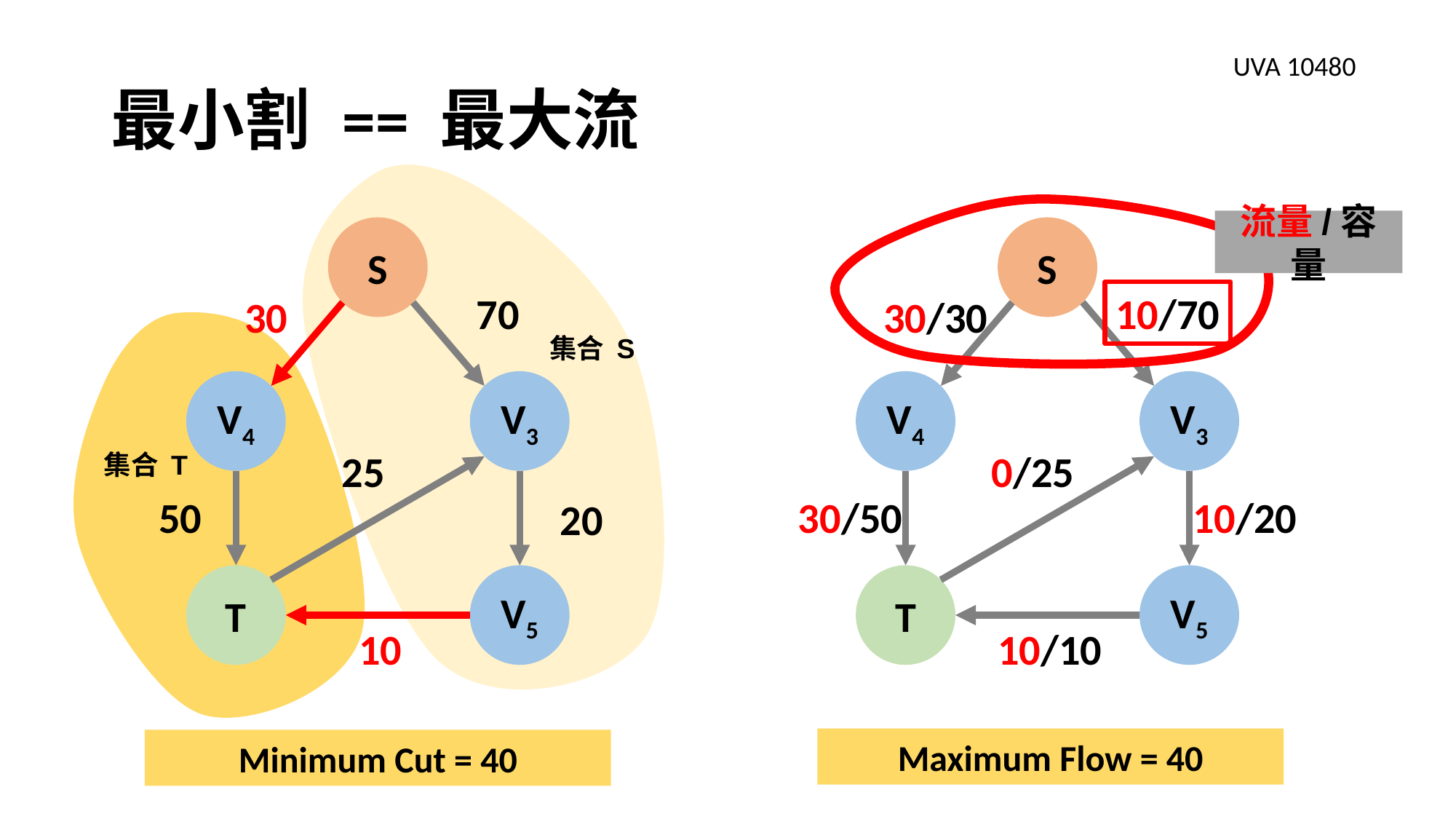

# 最小割 == 最大流
UVA 10480

流量/容量
S
S

70
10/70
30
30/30
集合 S
V4
V3
V4
V3

25
0/25
集合 T
50
30/50
10/20
20
V5
V5
T
T
10
10/10
Maximum Flow = 40
Minimum Cut = 40